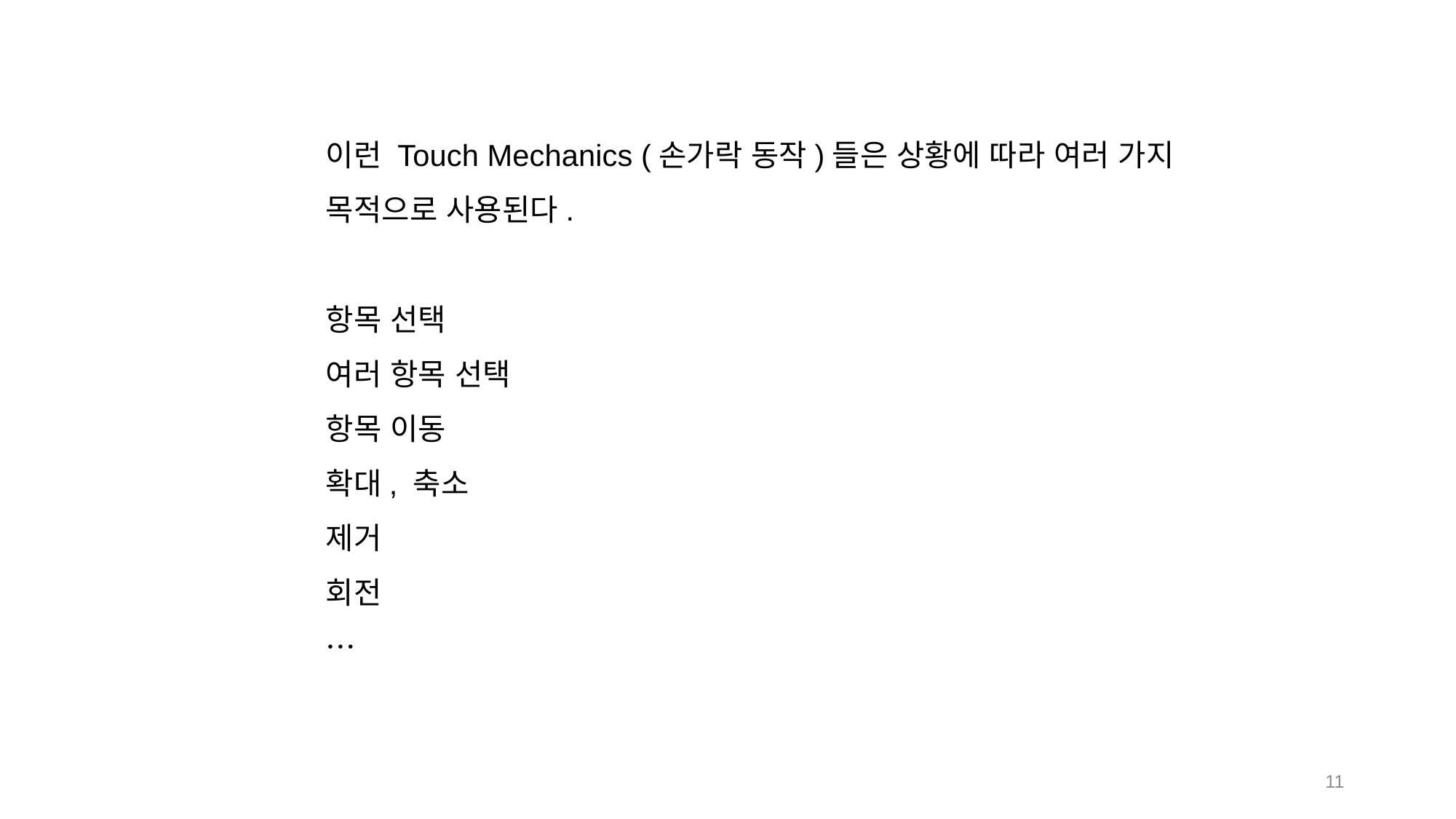

# 이런 Touch Mechanics (손가락 동작)들은 상황에 따라 여러 가지 목적으로 사용된다. 항목 선택 여러 항목 선택 항목 이동 확대, 축소 제거 회전 …
11